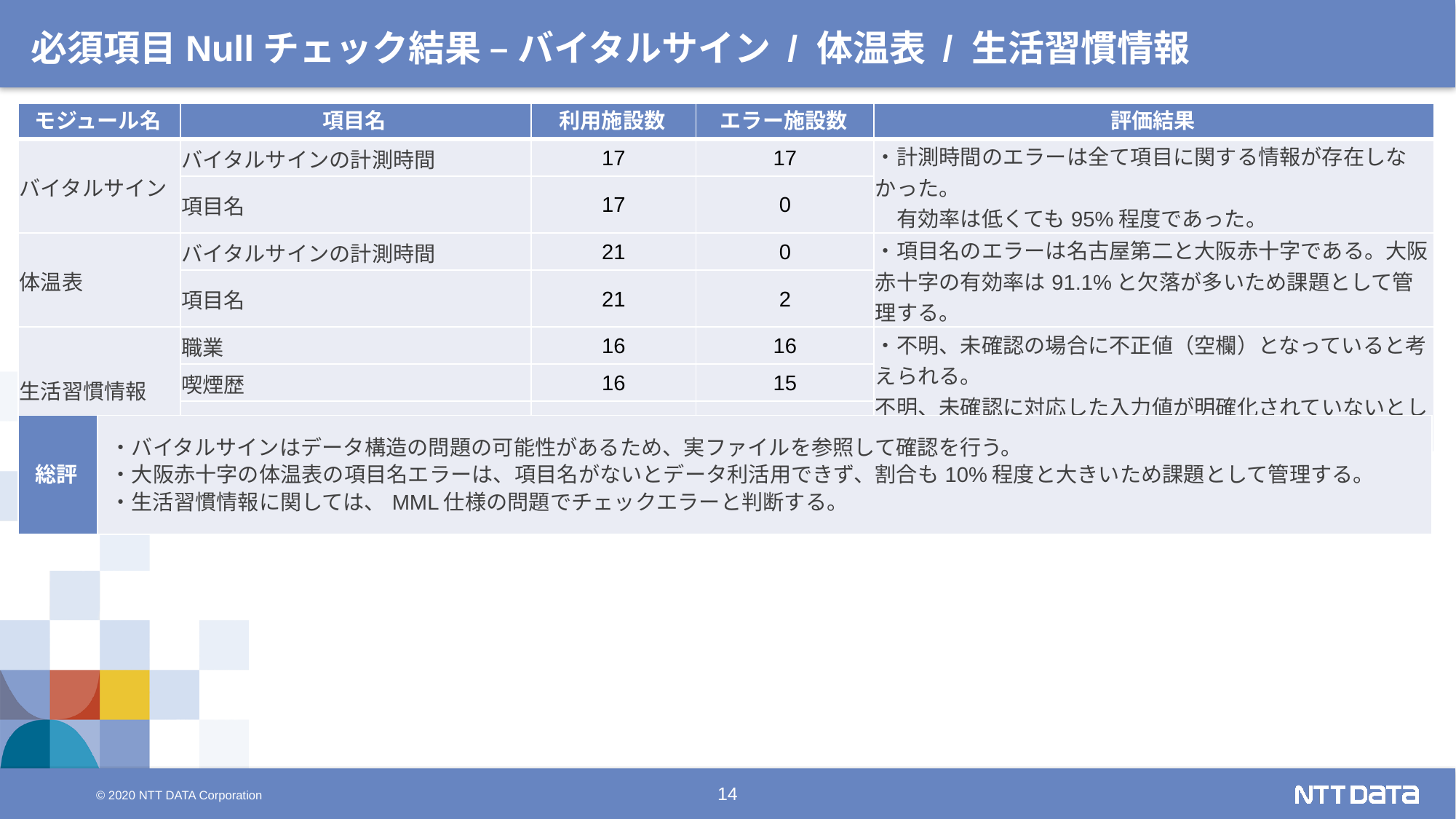

# 必須項目Nullチェック結果 – バイタルサイン / 体温表 / 生活習慣情報
| モジュール名 | 項目名 | 利用施設数 | エラー施設数 | 評価結果 |
| --- | --- | --- | --- | --- |
| バイタルサイン | バイタルサインの計測時間 | 17 | 17 | ・計測時間のエラーは全て項目に関する情報が存在しなかった。 　有効率は低くても95%程度であった。 |
|  | 項目名 | 17 | 0 |  |
| 体温表 | バイタルサインの計測時間 | 21 | 0 | ・項目名のエラーは名古屋第二と大阪赤十字である。大阪赤十字の有効率は91.1%と欠落が多いため課題として管理する。 |
|  | 項目名 | 21 | 2 |  |
| 生活習慣情報 | 職業 | 16 | 16 | ・不明、未確認の場合に不正値（空欄）となっていると考えられる。 不明、未確認に対応した入力値が明確化されていないとしての不備と判断する。 |
|  | 喫煙歴 | 16 | 15 |  |
|  | 飲酒歴 | 16 | 16 |  |
| 総評 | ・バイタルサインはデータ構造の問題の可能性があるため、実ファイルを参照して確認を行う。 ・大阪赤十字の体温表の項目名エラーは、項目名がないとデータ利活用できず、割合も10%程度と大きいため課題として管理する。 ・生活習慣情報に関しては、MML仕様の問題でチェックエラーと判断する。 |
| --- | --- |